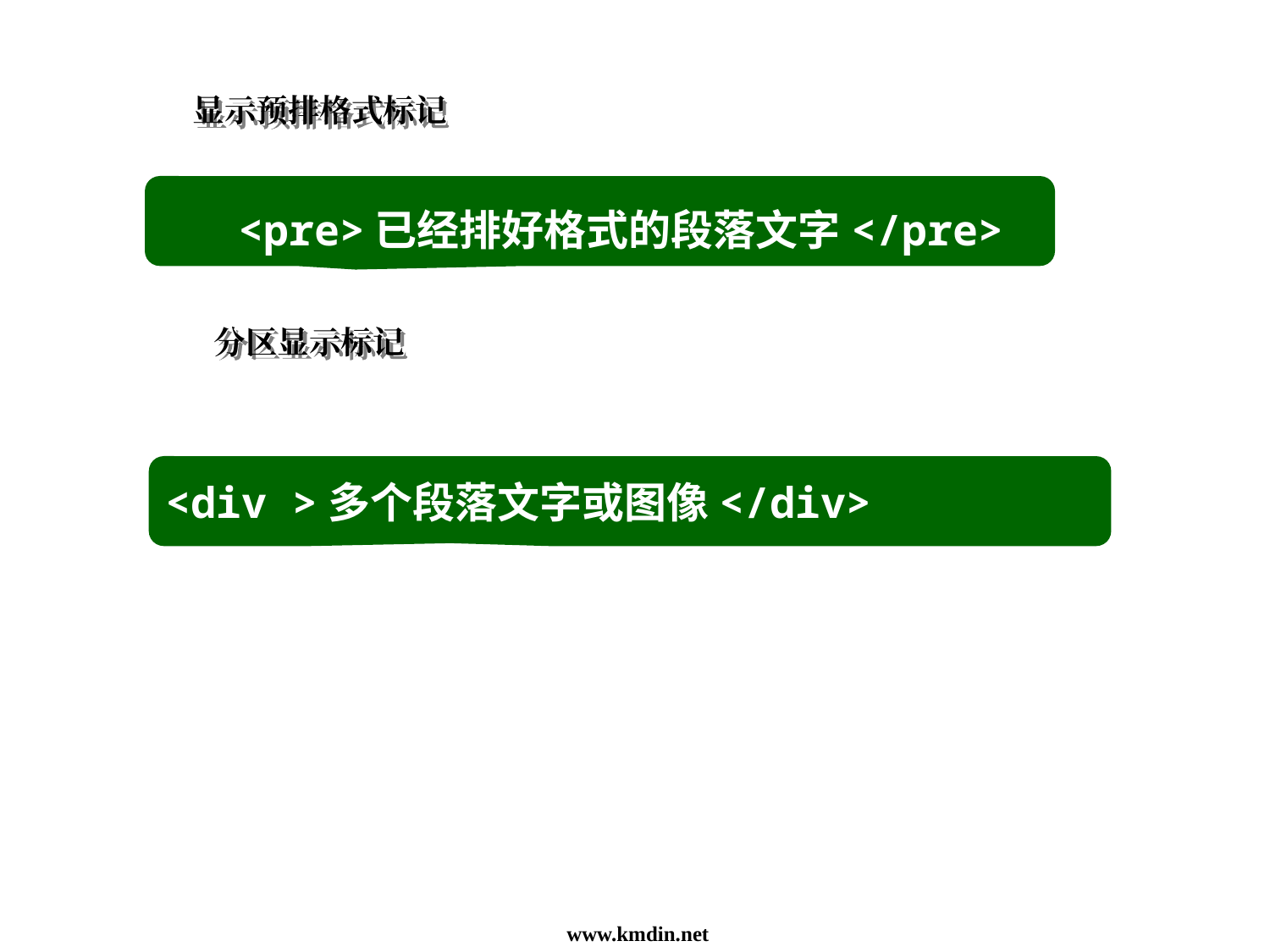

28
显示预排格式标记
   <pre>已经排好格式的段落文字</pre>
分区显示标记
<div >多个段落文字或图像</div>